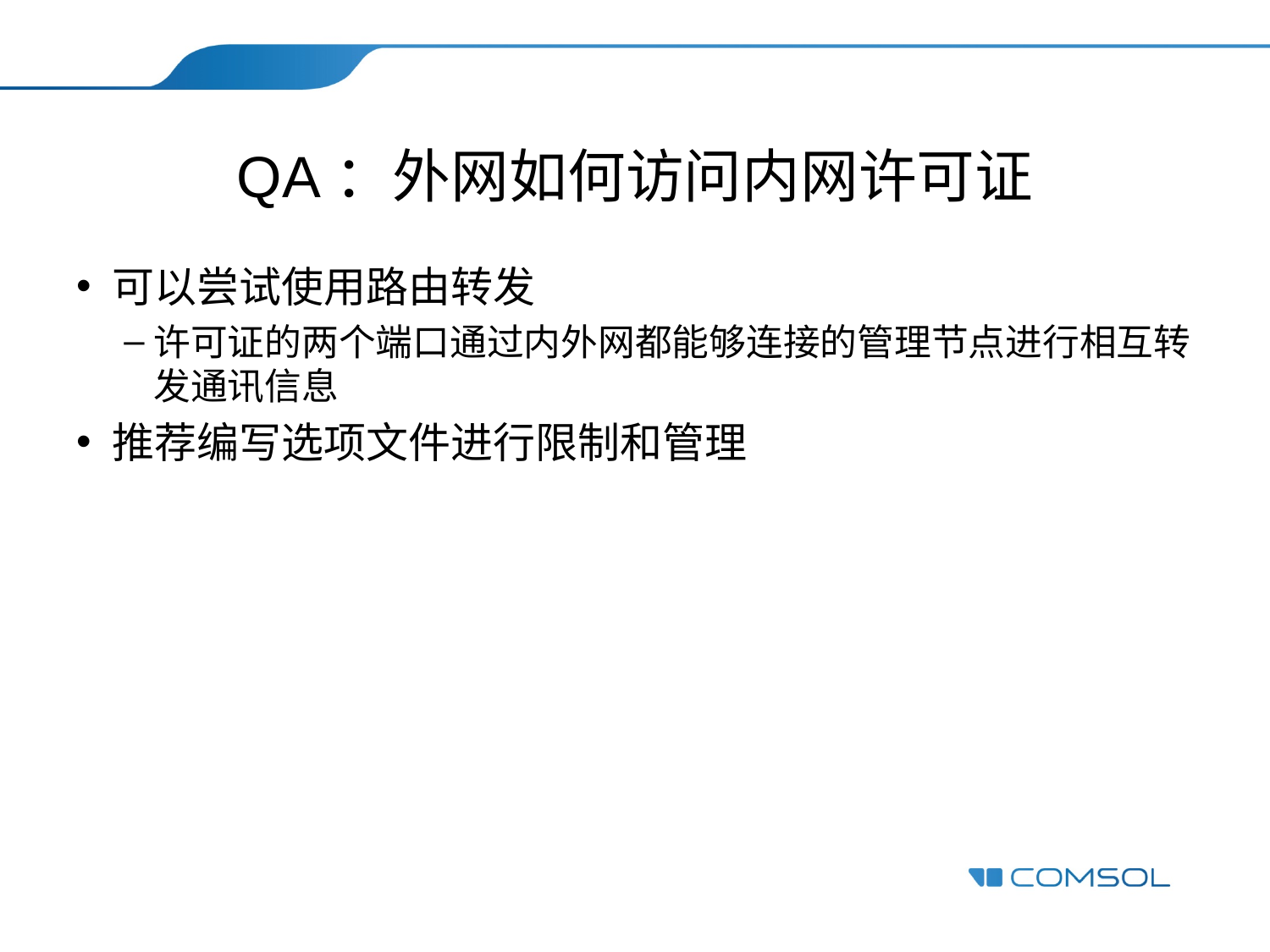

# QA：外网如何访问内网许可证
可以尝试使用路由转发
许可证的两个端口通过内外网都能够连接的管理节点进行相互转发通讯信息
推荐编写选项文件进行限制和管理